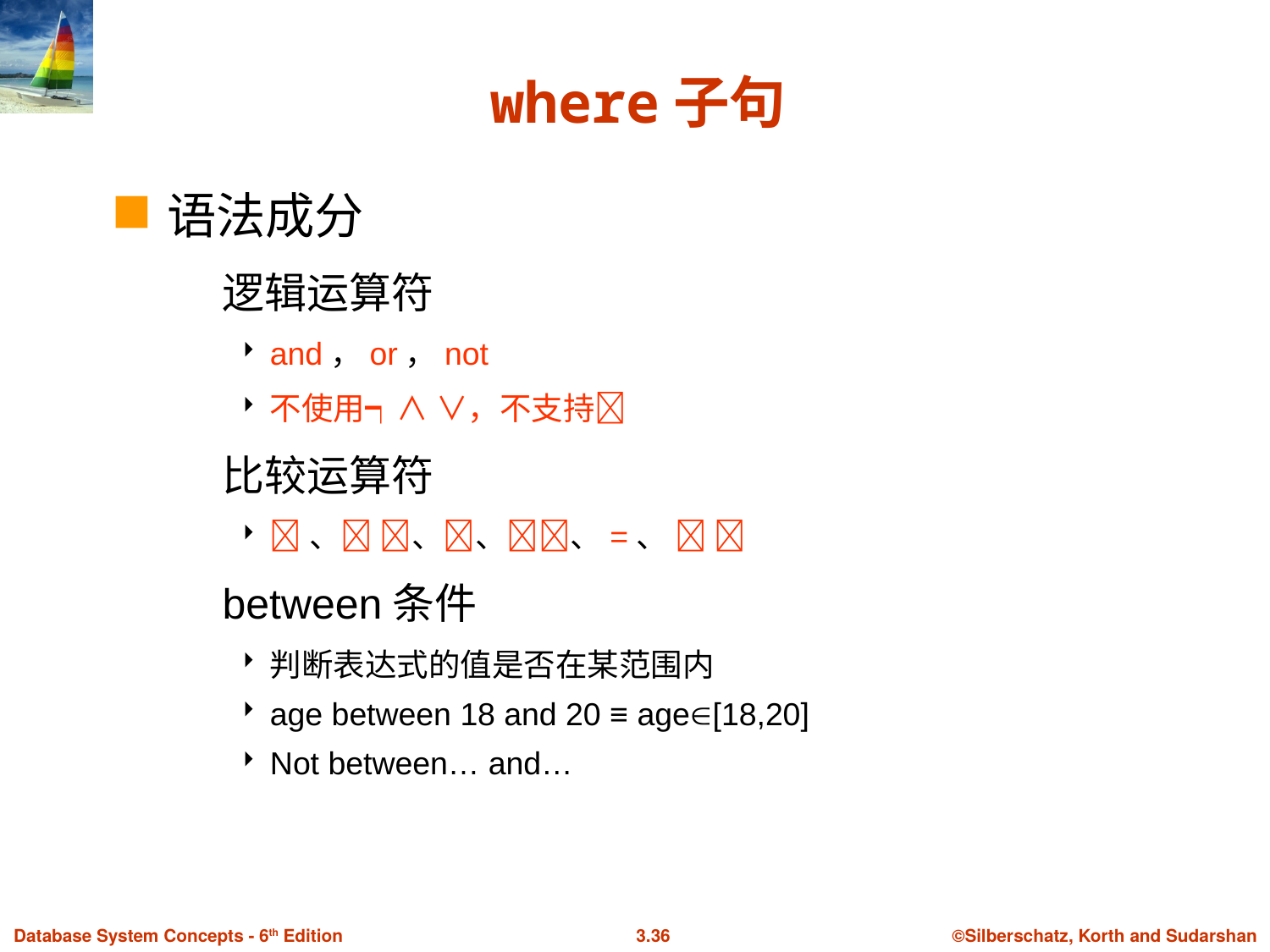

# where子句
语法成分
逻辑运算符
and，or，not
不使用┑∧ ∨，不支持⇒
比较运算符
<、< =、>、>=、=、 < >
between条件
判断表达式的值是否在某范围内
age between 18 and 20 ≡ age∈[18,20]
Not between… and…